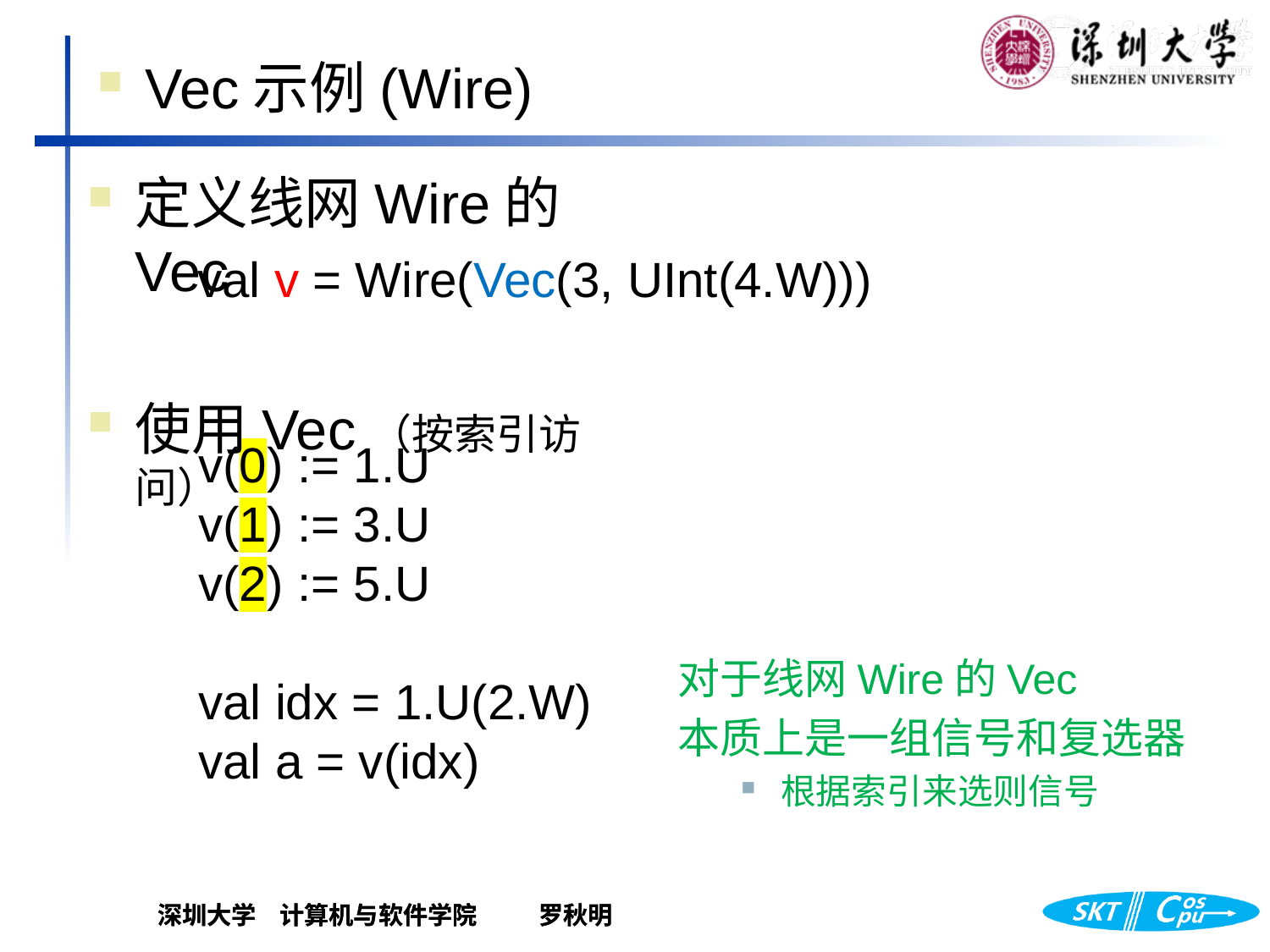

Vec示例(Wire)
定义线网Wire的Vec

使用Vec（按索引访问）
val v = Wire(Vec(3, UInt(4.W)))
v(0) := 1.U
v(1) := 3.U
v(2) := 5.U

val idx = 1.U(2.W)
val a = v(idx)
对于线网Wire的Vec
本质上是一组信号和复选器
根据索引来选则信号